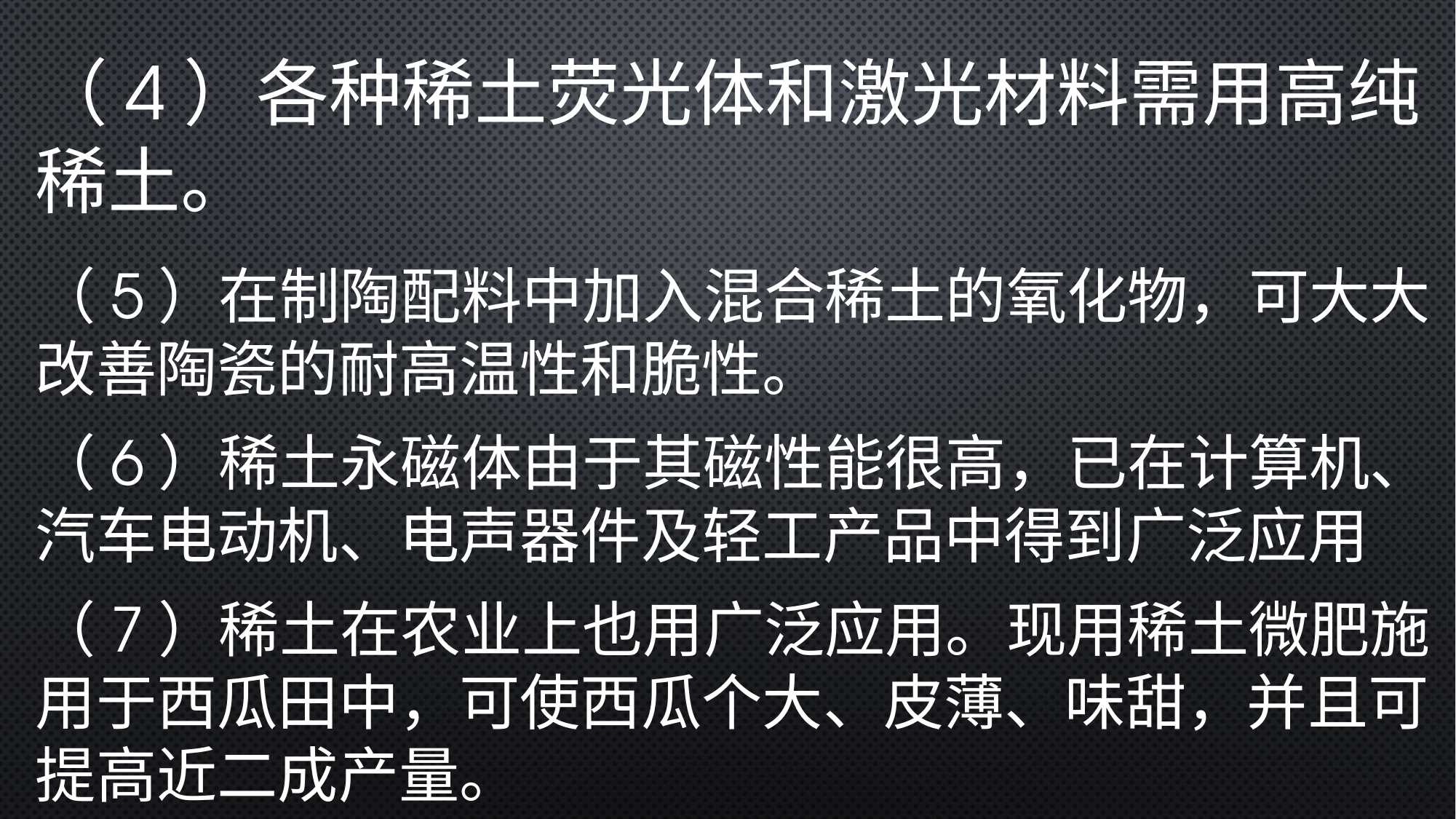

# （4）各种稀土荧光体和激光材料需用高纯稀土。
（5）在制陶配料中加入混合稀土的氧化物，可大大改善陶瓷的耐高温性和脆性。
（6）稀土永磁体由于其磁性能很高，已在计算机、汽车电动机、电声器件及轻工产品中得到广泛应用
（7）稀土在农业上也用广泛应用。现用稀土微肥施用于西瓜田中，可使西瓜个大、皮薄、味甜，并且可提高近二成产量。